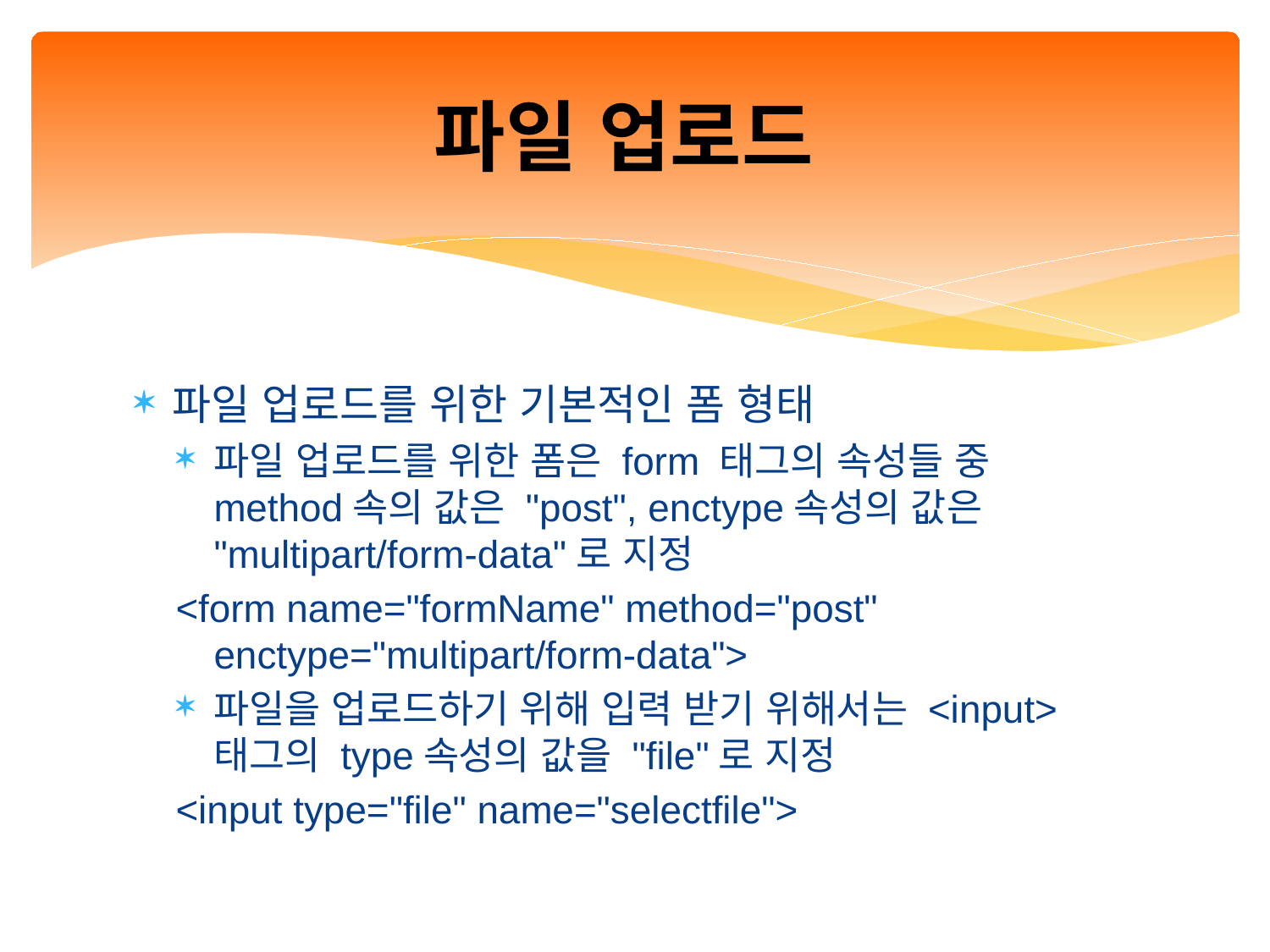

# 파일 업로드
파일 업로드를 위한 기본적인 폼 형태
파일 업로드를 위한 폼은 form 태그의 속성들 중 method속의 값은 "post", enctype속성의 값은 "multipart/form-data"로 지정
<form name="formName" method="post" enctype="multipart/form-data">
파일을 업로드하기 위해 입력 받기 위해서는 <input>태그의 type속성의 값을 "file"로 지정
<input type="file" name="selectfile">